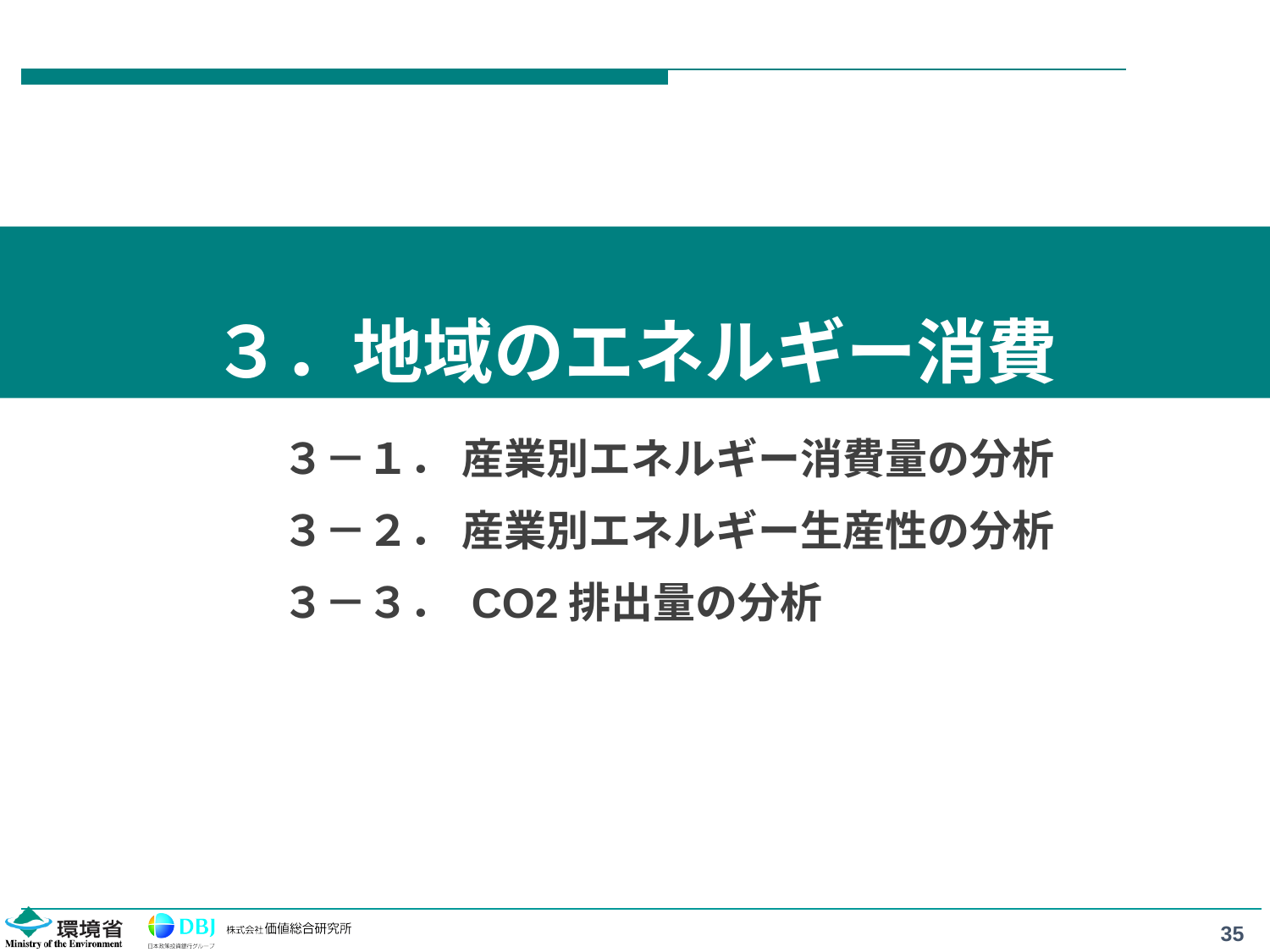

# ３．地域のエネルギー消費
３－１． 産業別エネルギー消費量の分析
３－２． 産業別エネルギー生産性の分析
３－３． CO2排出量の分析
35